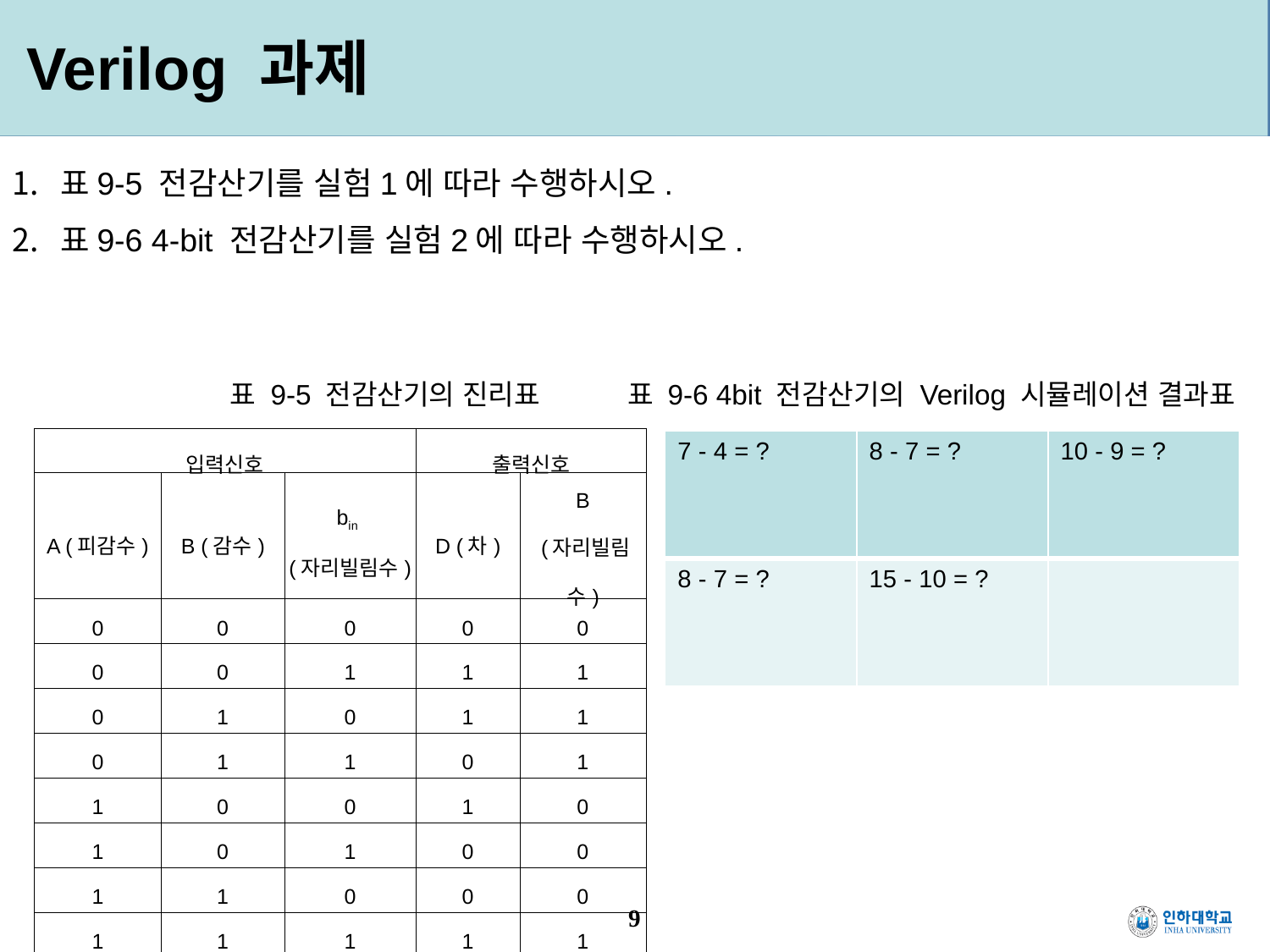

Verilog 과제
표9-5 전감산기를 실험1에 따라 수행하시오.
표9-6 4-bit 전감산기를 실험2에 따라 수행하시오.
표 9-5 전감산기의 진리표
표 9-6 4bit 전감산기의 Verilog 시뮬레이션 결과표
| 입력신호 |  |  | 출력신호 |  |
| --- | --- | --- | --- | --- |
| A (피감수) | B (감수) | bin  (자리빌림수) | D (차) | B (자리빌림수) |
| 0 | 0 | 0 | 0 | 0 |
| 0 | 0 | 1 | 1 | 1 |
| 0 | 1 | 0 | 1 | 1 |
| 0 | 1 | 1 | 0 | 1 |
| 1 | 0 | 0 | 1 | 0 |
| 1 | 0 | 1 | 0 | 0 |
| 1 | 1 | 0 | 0 | 0 |
| 1 | 1 | 1 | 1 | 1 |
| 7 - 4 = ? | 8 - 7 = ? | 10 - 9 = ? |
| --- | --- | --- |
| 8 - 7 = ? | 15 - 10 = ? |  |
9